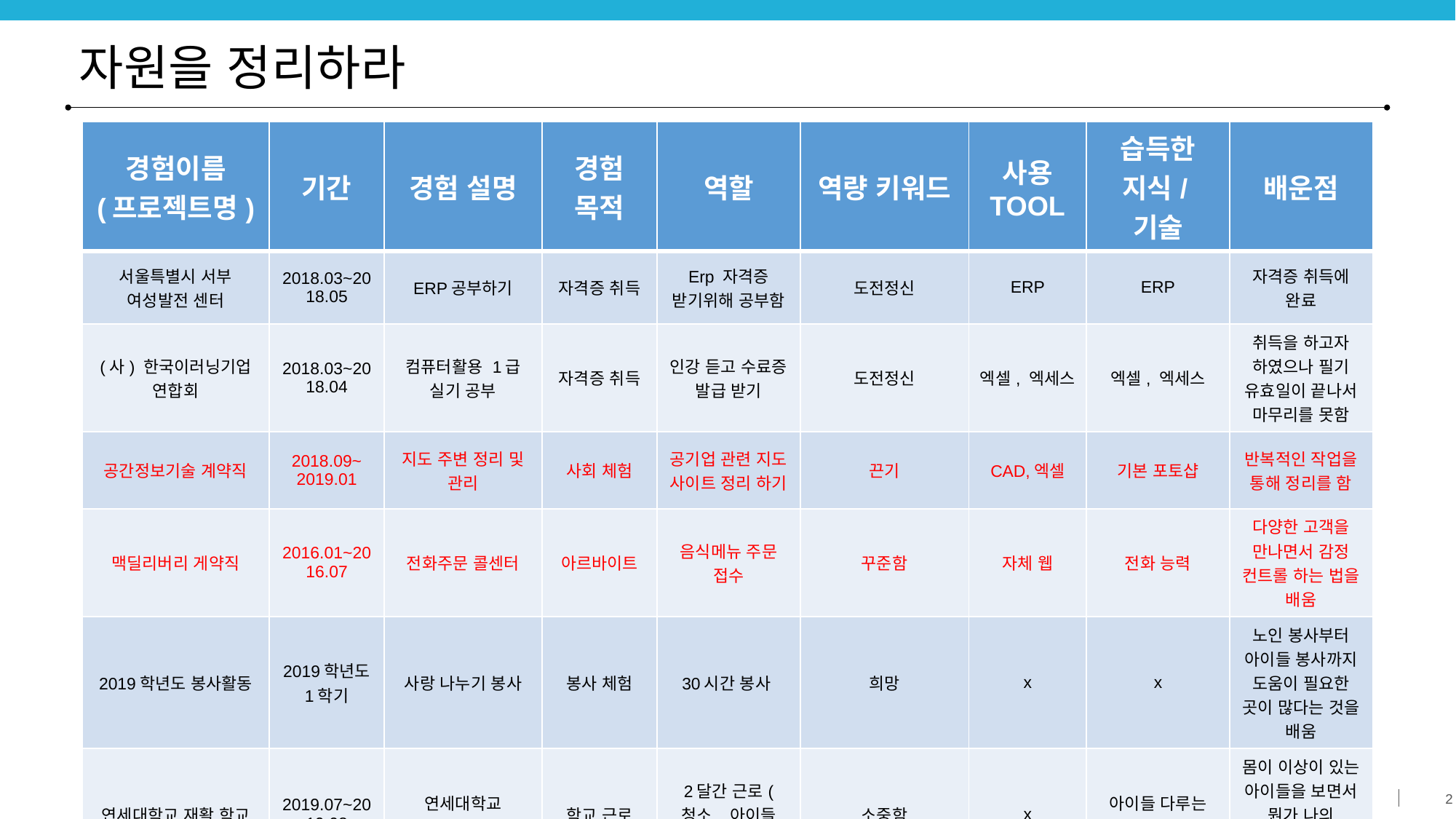

# 자원을 정리하라
| 경험이름 (프로젝트명) | 기간 | 경험 설명 | 경험 목적 | 역할 | 역량 키워드 | 사용 TOOL | 습득한 지식/기술 | 배운점 |
| --- | --- | --- | --- | --- | --- | --- | --- | --- |
| 서울특별시 서부 여성발전 센터 | 2018.03~2018.05 | ERP공부하기 | 자격증 취득 | Erp 자격증 받기위해 공부함 | 도전정신 | ERP | ERP | 자격증 취득에 완료 |
| (사) 한국이러닝기업 연합회 | 2018.03~2018.04 | 컴퓨터활용 1급 실기 공부 | 자격증 취득 | 인강 듣고 수료증 발급 받기 | 도전정신 | 엑셀, 엑세스 | 엑셀, 엑세스 | 취득을 하고자 하였으나 필기 유효일이 끝나서 마무리를 못함 |
| 공간정보기술 계약직 | 2018.09~ 2019.01 | 지도 주변 정리 및 관리 | 사회 체험 | 공기업 관련 지도 사이트 정리 하기 | 끈기 | CAD,엑셀 | 기본 포토샵 | 반복적인 작업을 통해 정리를 함 |
| 맥딜리버리 게약직 | 2016.01~2016.07 | 전화주문 콜센터 | 아르바이트 | 음식메뉴 주문 접수 | 꾸준함 | 자체 웹 | 전화 능력 | 다양한 고객을 만나면서 감정 컨트롤 하는 법을 배움 |
| 2019학년도 봉사활동 | 2019학년도 1학기 | 사랑 나누기 봉사 | 봉사 체험 | 30시간 봉사 | 희망 | x | x | 노인 봉사부터 아이들 봉사까지 도움이 필요한 곳이 많다는 것을 배움 |
| 연세대학교 재활 학교 | 2019.07~2019.08 | 연세대학교 재활학교 학교 근로 | 학교 근로 | 2달간 근로( 청소, 아이들 보조 지도 등) | 소중함 | x | 아이들 다루는 스킬 | 몸이 이상이 있는 아이들을 보면서 뭔가 나의 소중함을 느꼈었다. |